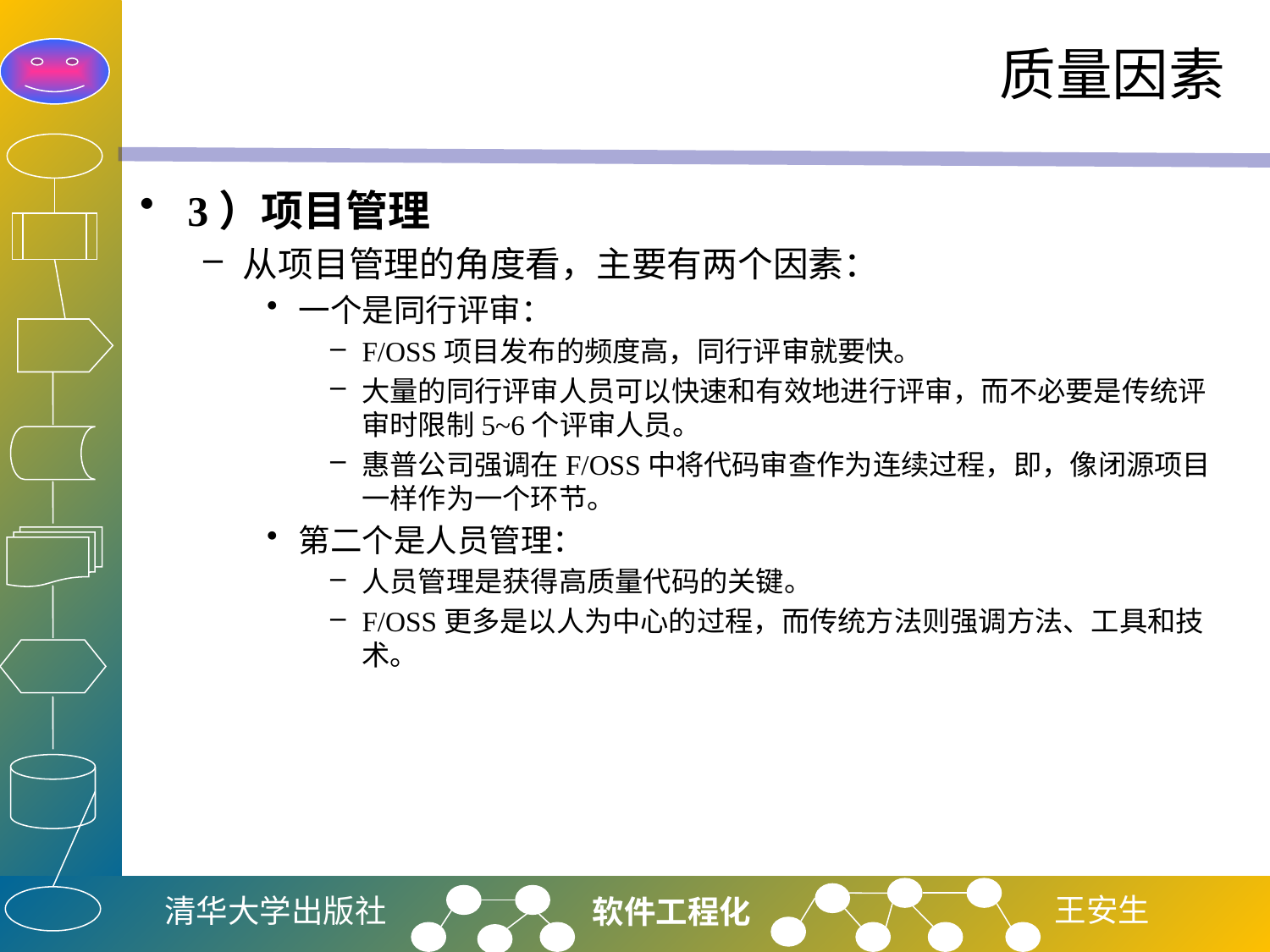

# 质量因素
3）项目管理
从项目管理的角度看，主要有两个因素：
一个是同行评审：
F/OSS项目发布的频度高，同行评审就要快。
大量的同行评审人员可以快速和有效地进行评审，而不必要是传统评审时限制5~6个评审人员。
惠普公司强调在F/OSS中将代码审查作为连续过程，即，像闭源项目一样作为一个环节。
第二个是人员管理：
人员管理是获得高质量代码的关键。
F/OSS更多是以人为中心的过程，而传统方法则强调方法、工具和技术。